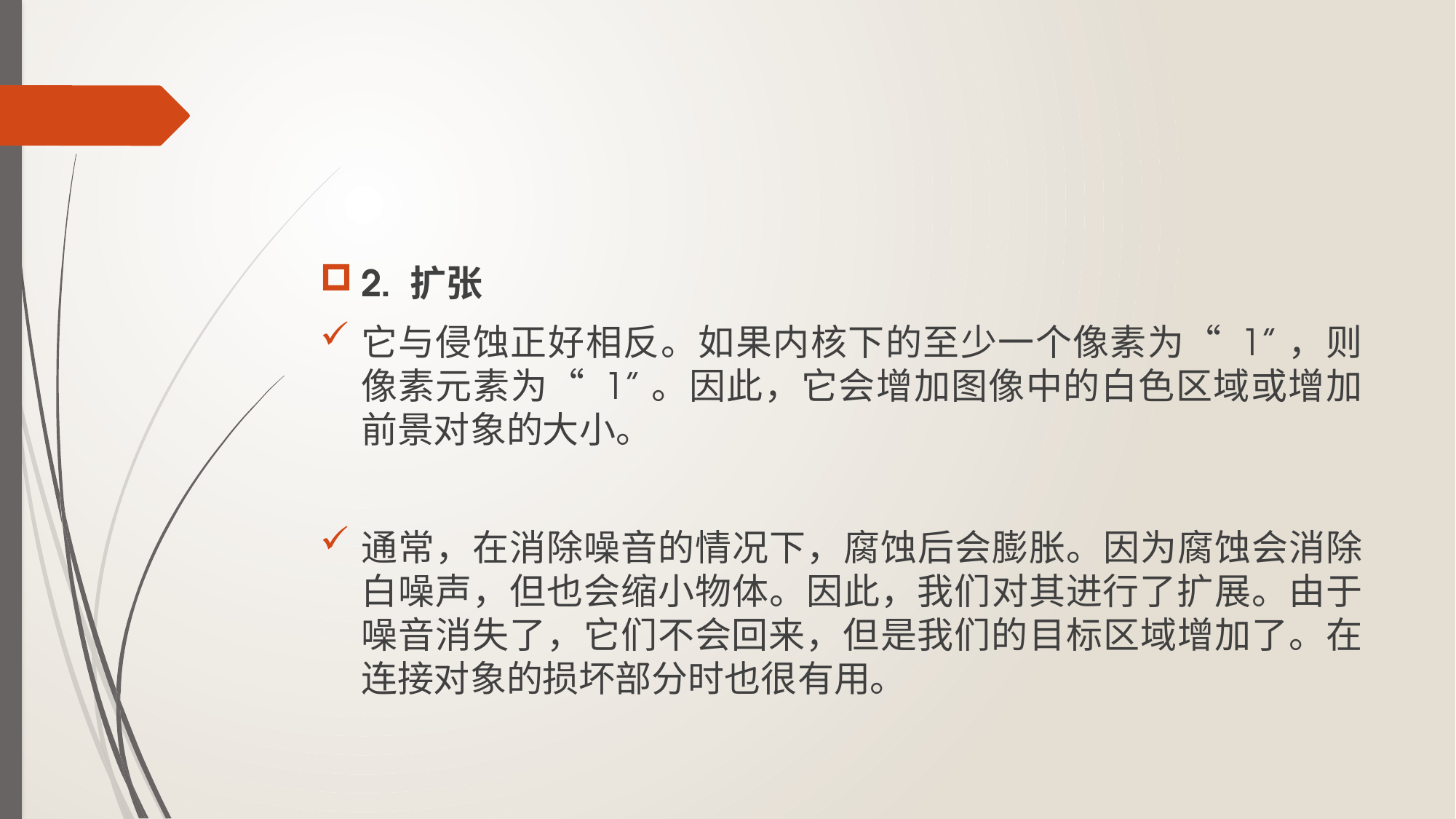

#
2. 扩张
它与侵蚀正好相反。如果内核下的至少一个像素为“ 1”，则像素元素为“ 1”。因此，它会增加图像中的白色区域或增加前景对象的大小。

通常，在消除噪音的情况下，腐蚀后会膨胀。因为腐蚀会消除白噪声，但也会缩小物体。因此，我们对其进行了扩展。由于噪音消失了，它们不会回来，但是我们的目标区域增加了。在连接对象的损坏部分时也很有用。